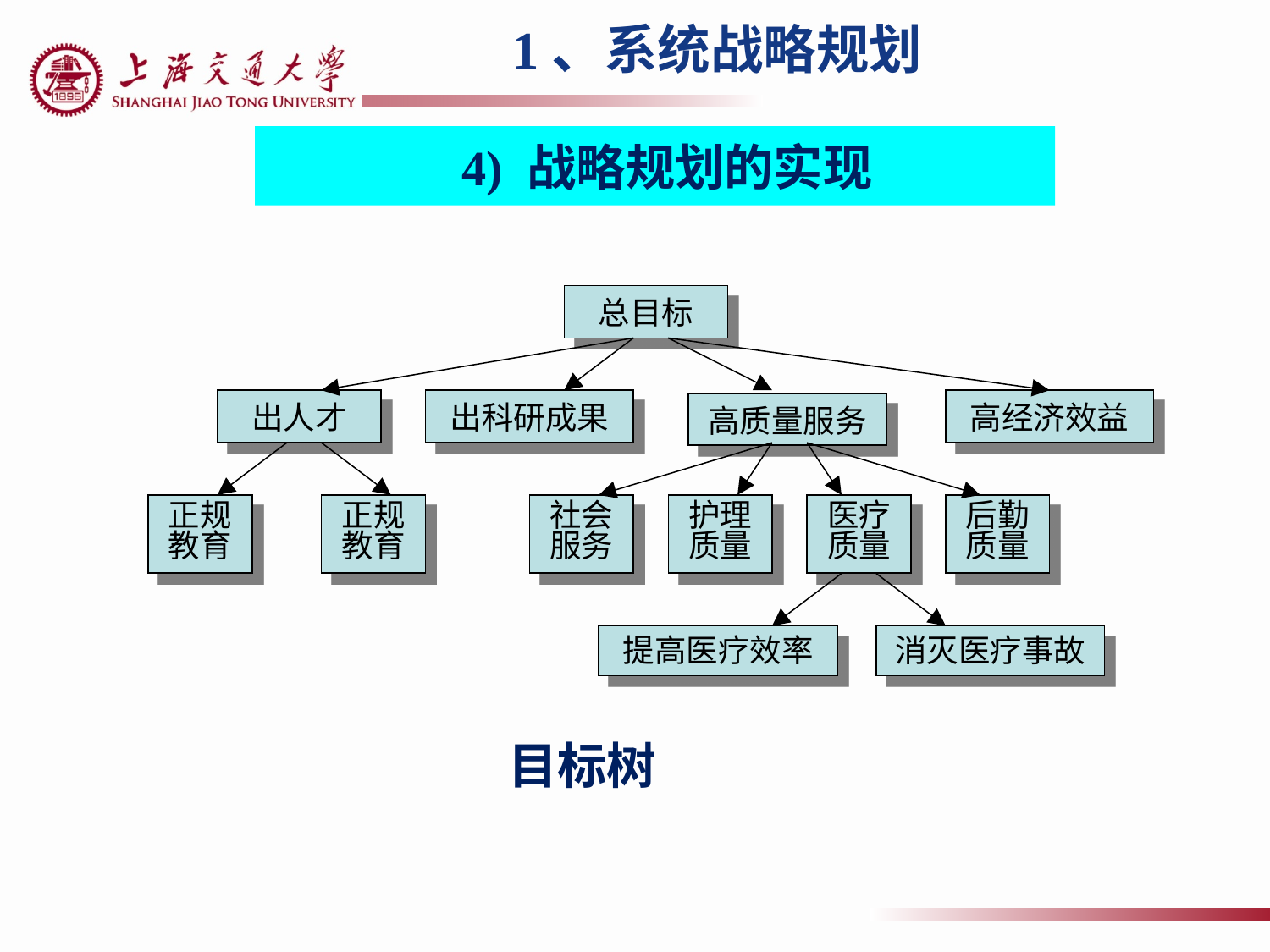

1、系统战略规划
  4) 战略规划的实现
总目标

出人才
出科研成果
高经济效益
高质量服务

正规
教育
正规
教育
社会
服务
护理
质量
医疗
质量
后勤
质量

提高医疗效率
消灭医疗事故
# 目标树